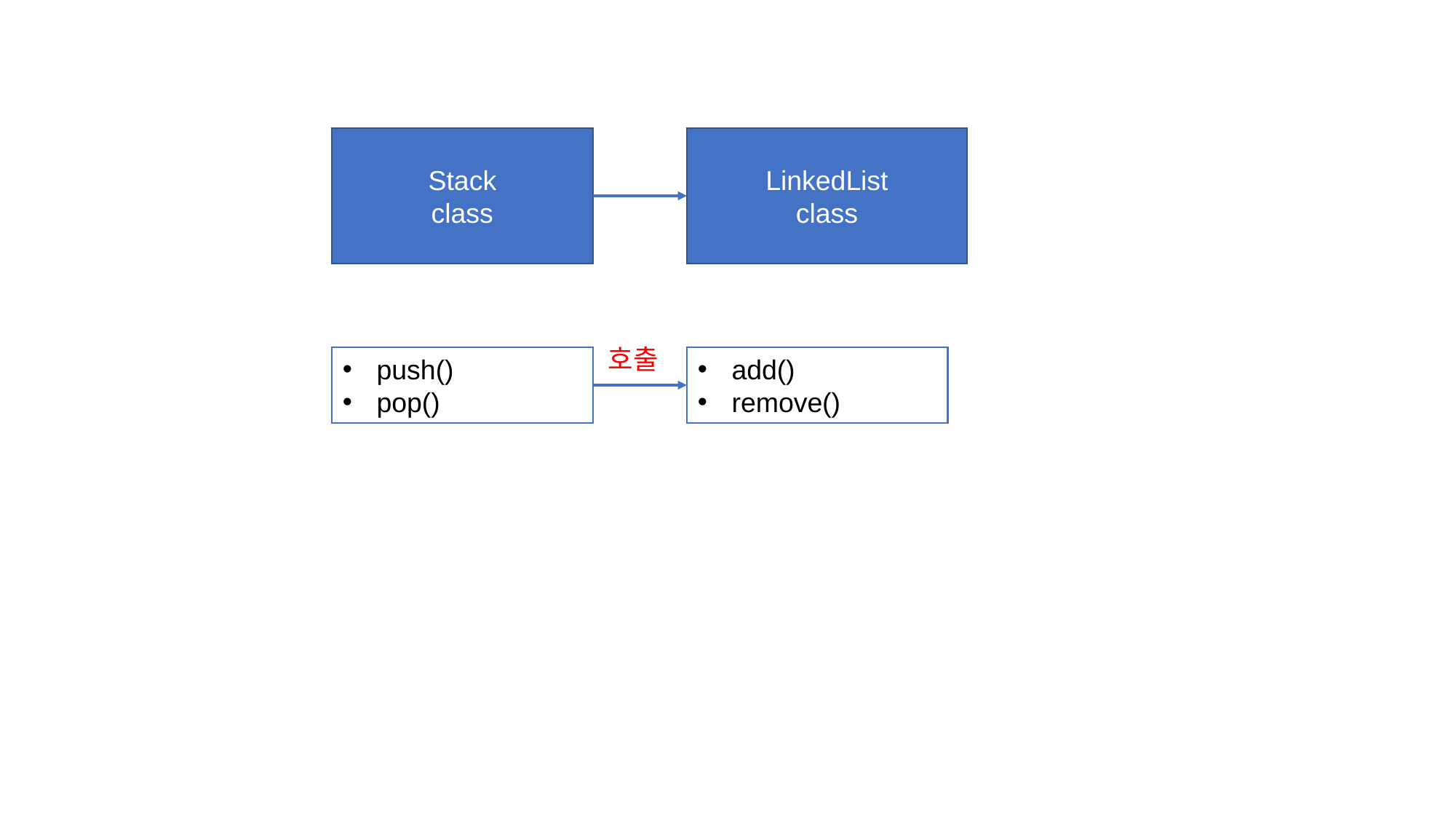

Stack
class
LinkedList
class
호출
push()
pop()
add()
remove()